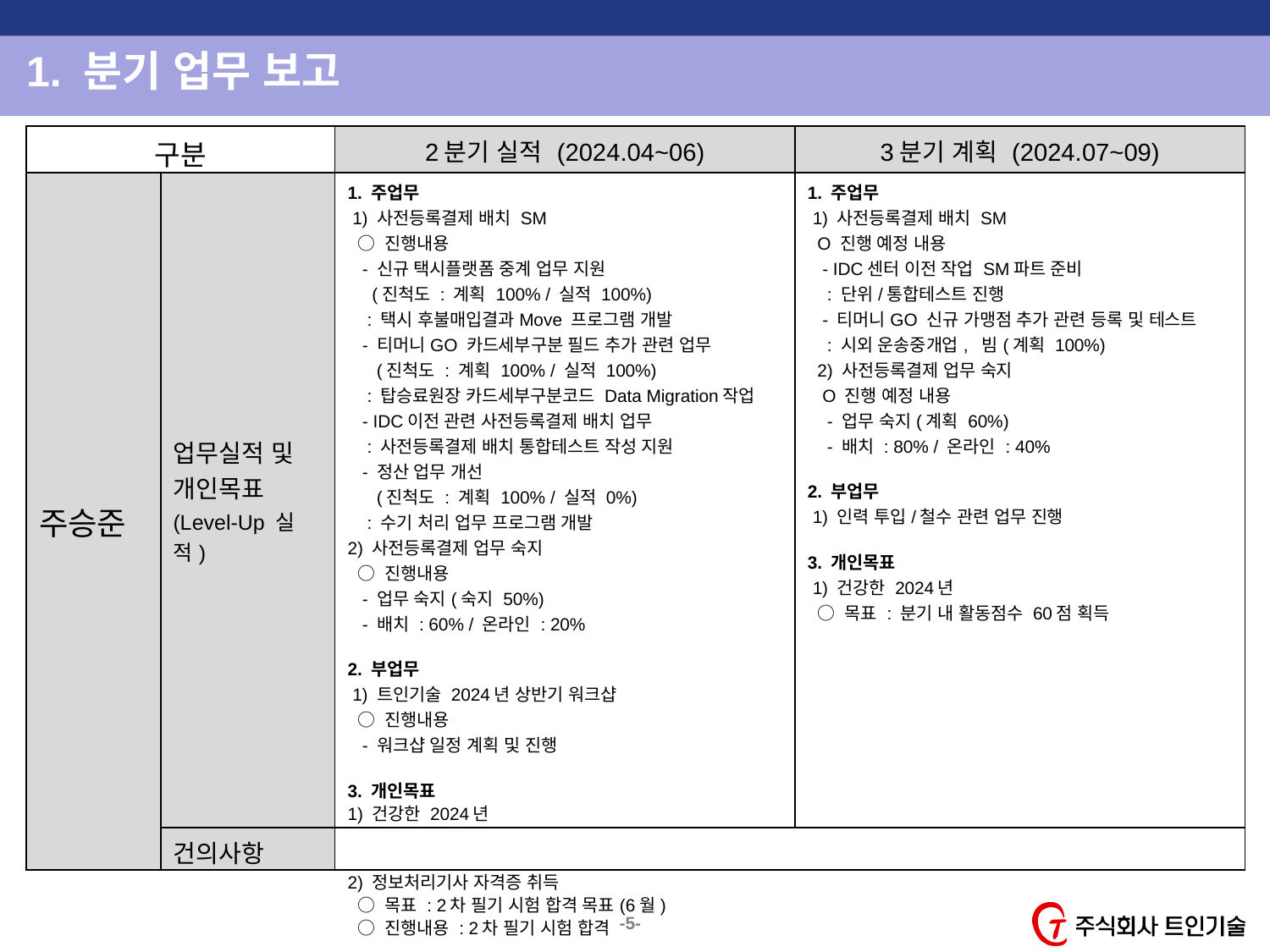

1. 분기 업무 보고
| 구분 |  | 2분기 실적 (2024.04~06) | 3분기 계획 (2024.07~09) |
| --- | --- | --- | --- |
| 주승준 | 업무실적 및 개인목표 (Level-Up 실적) | 1. 주업무 1) 사전등록결제 배치 SM ○ 진행내용 - 신규 택시플랫폼 중계 업무 지원 (진척도 : 계획 100% / 실적 100%) : 택시 후불매입결과Move 프로그램 개발 - 티머니GO 카드세부구분 필드 추가 관련 업무 (진척도 : 계획 100% / 실적 100%) : 탑승료원장 카드세부구분코드 Data Migration작업 - IDC이전 관련 사전등록결제 배치 업무 : 사전등록결제 배치 통합테스트 작성 지원 - 정산 업무 개선 (진척도 : 계획 100% / 실적 0%) : 수기 처리 업무 프로그램 개발 2) 사전등록결제 업무 숙지 ○ 진행내용 - 업무 숙지(숙지 50%) - 배치 : 60% / 온라인 : 20% 2. 부업무 1) 트인기술 2024년 상반기 워크샵 ○ 진행내용 - 워크샵 일정 계획 및 진행 3. 개인목표 1) 건강한 2024년 ○ 목표 : 분기내 활동점수 50점 획득 ○ 진행내용 : 활동점수 87점 획득 2) 정보처리기사 자격증 취득 ○ 목표 : 2차 필기 시험 합격 목표(6월) ○ 진행내용 : 2차 필기 시험 합격 | 1. 주업무 1) 사전등록결제 배치 SM O 진행 예정 내용 - IDC센터 이전 작업 SM파트 준비 : 단위/통합테스트 진행 - 티머니GO 신규 가맹점 추가 관련 등록 및 테스트 : 시외 운송중개업, 빔(계획 100%) 2) 사전등록결제 업무 숙지 O 진행 예정 내용 - 업무 숙지(계획 60%) - 배치 : 80% / 온라인 : 40% 2. 부업무 1) 인력 투입/철수 관련 업무 진행 3. 개인목표 1) 건강한 2024년 ○ 목표 : 분기 내 활동점수 60점 획득 |
|  | 건의사항 |  |  |